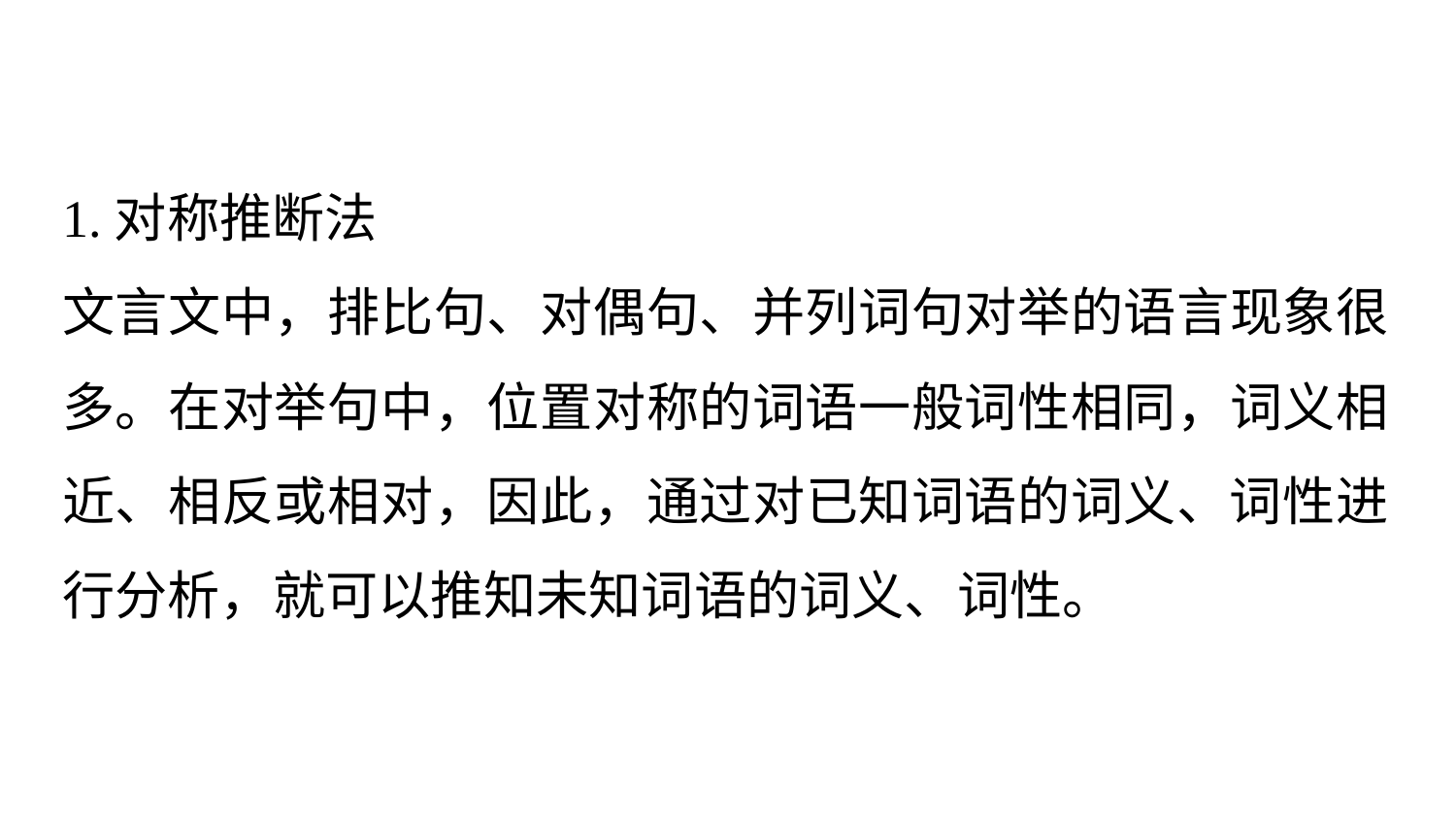

1.对称推断法
文言文中，排比句、对偶句、并列词句对举的语言现象很多。在对举句中，位置对称的词语一般词性相同，词义相近、相反或相对，因此，通过对已知词语的词义、词性进行分析，就可以推知未知词语的词义、词性。